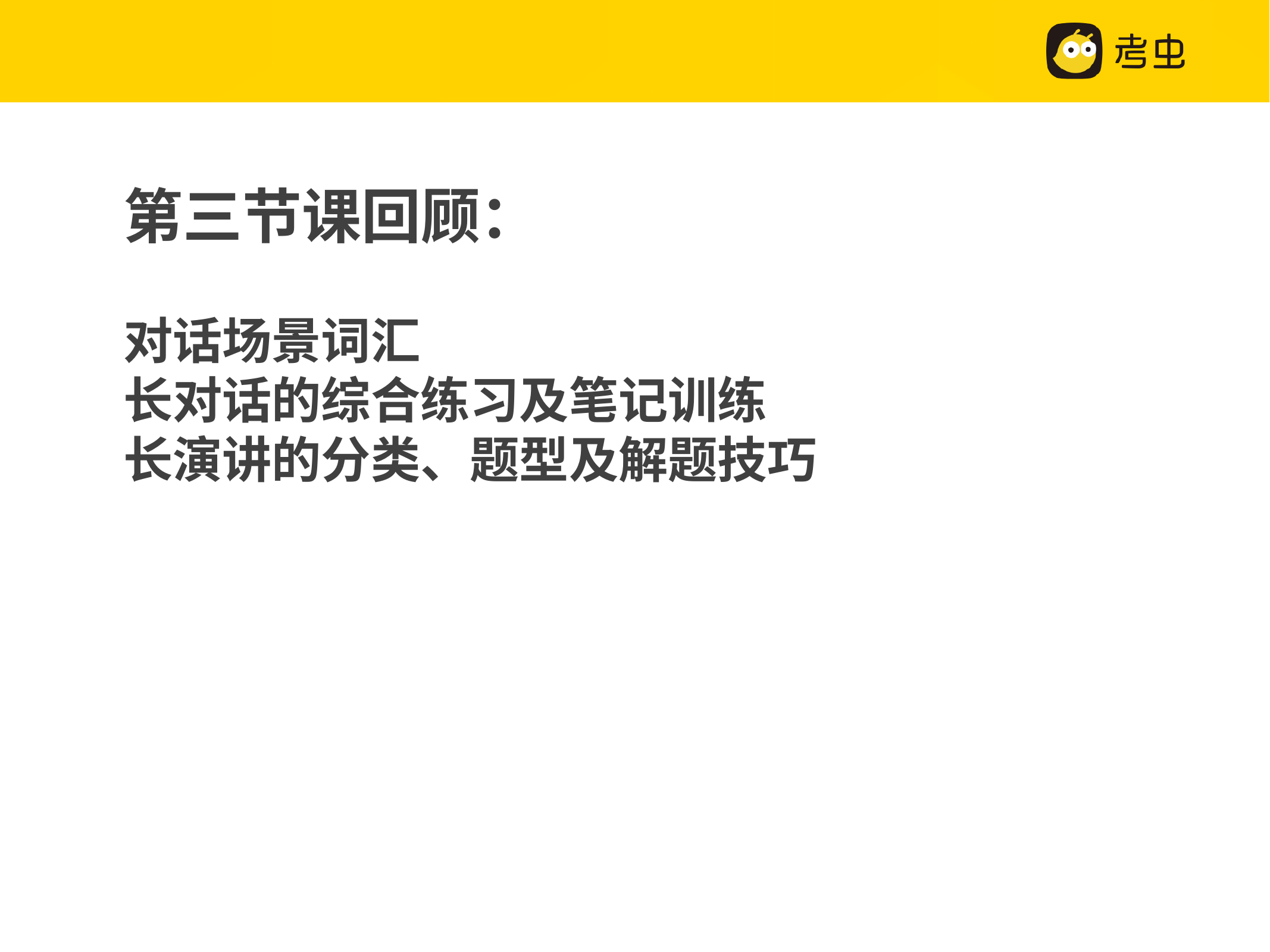

# 第三节课回顾： 对话场景词汇 长对话的综合练习及笔记训练 长演讲的分类、题型及解题技巧